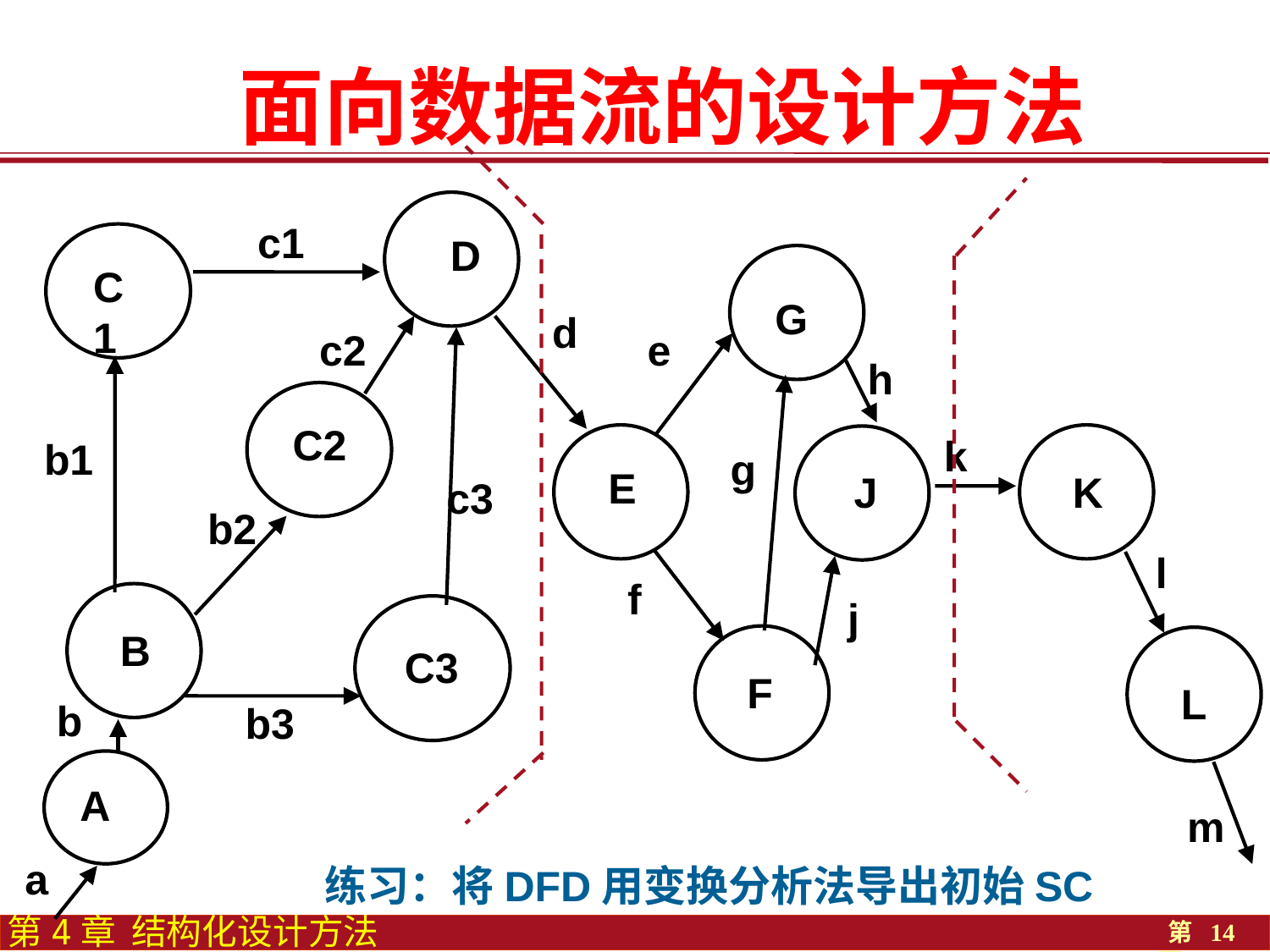

面向数据流的设计方法

c1
D

C1

G
d

c2
e

h

C2
k

b1
g
E
J
K
c3

b2

l

f

j

B

C3
F
L
b
b3

A
m
a

练习：将DFD用变换分析法导出初始SC